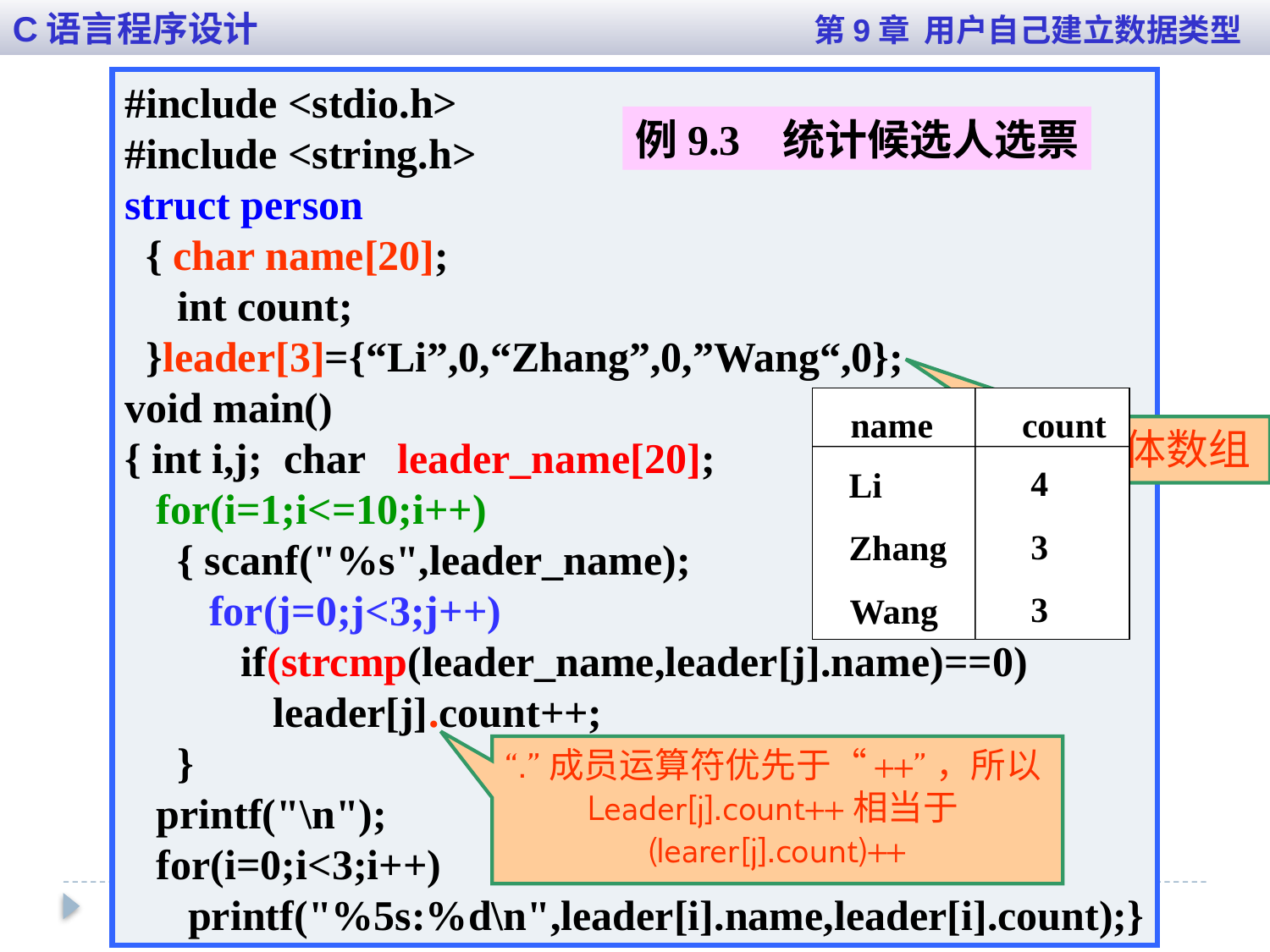

C语言程序设计                                                                     第9章  用户自己建立数据类型
#include <stdio.h>
#include <string.h>
struct person
  { char name[20];
     int count;
  }leader[3]={“Li”,0,“Zhang”,0,”Wang“,0};
void main()
{ int i,j;  char   leader_name[20];
   for(i=1;i<=10;i++)
     { scanf("%s",leader_name);
        for(j=0;j<3;j++)
           if(strcmp(leader_name,leader[j].name)==0)
	  leader[j].count++;
     }
   printf("\n");
   for(i=0;i<3;i++)
      printf("%5s:%d\n",leader[i].name,leader[i].count);}
例9.3   统计候选人选票

name
count

0
Li
0
Zhang
0
Wang

name
count

4
Li
3
Zhang
3
Wang
全局结构体数组
“.”成员运算符优先于“++”，所以Leader[j].count++相当于(learer[j].count)++